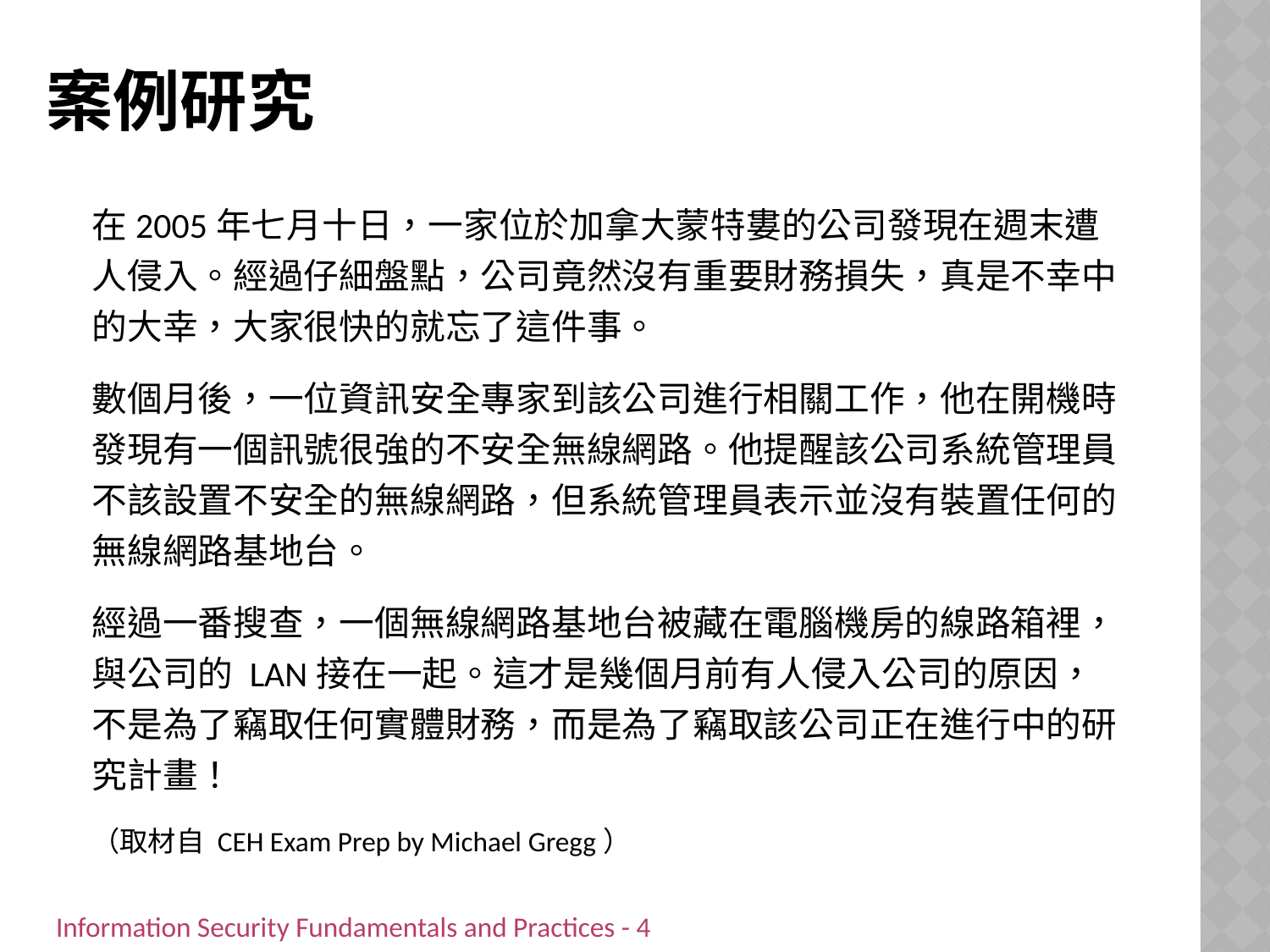

# 案例研究
在2005年七月十日，一家位於加拿大蒙特婁的公司發現在週末遭人侵入。經過仔細盤點，公司竟然沒有重要財務損失，真是不幸中的大幸，大家很快的就忘了這件事。
數個月後，一位資訊安全專家到該公司進行相關工作，他在開機時發現有一個訊號很強的不安全無線網路。他提醒該公司系統管理員不該設置不安全的無線網路，但系統管理員表示並沒有裝置任何的無線網路基地台。
經過一番搜查，一個無線網路基地台被藏在電腦機房的線路箱裡，與公司的 LAN接在一起。這才是幾個月前有人侵入公司的原因，不是為了竊取任何實體財務，而是為了竊取該公司正在進行中的研究計畫！
（取材自 CEH Exam Prep by Michael Gregg）